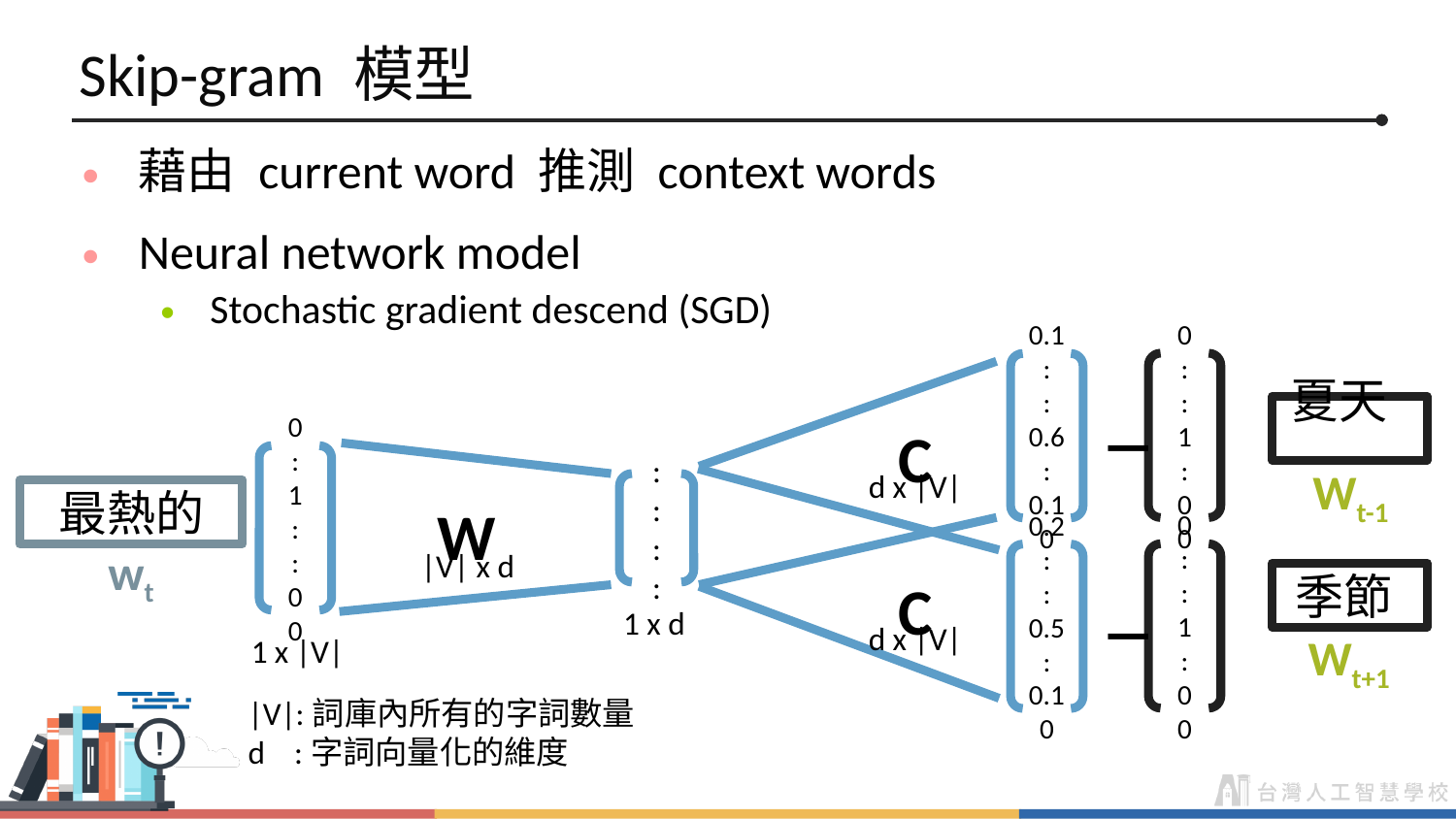

# Skip-gram 模型
藉由 current word 推測 context words
Neural network model
Stochastic gradient descend (SGD)
0
:
:
1
:
0
0
0.1
:
:
0.6
:
0.1
0
C
d x |V|
0
:
1
:
:
0
0
:
:
:
:
W
|V| x d
0.2
:
:
0.5
:
0.1
0
C
d x |V|
1 x d
1 x |V|
夏天
Wt-1
－
最熱的
wt
0
:
:
1
:
0
0
季節
Wt+1
－
|V|:詞庫內所有的字詞數量
d    :字詞向量化的維度